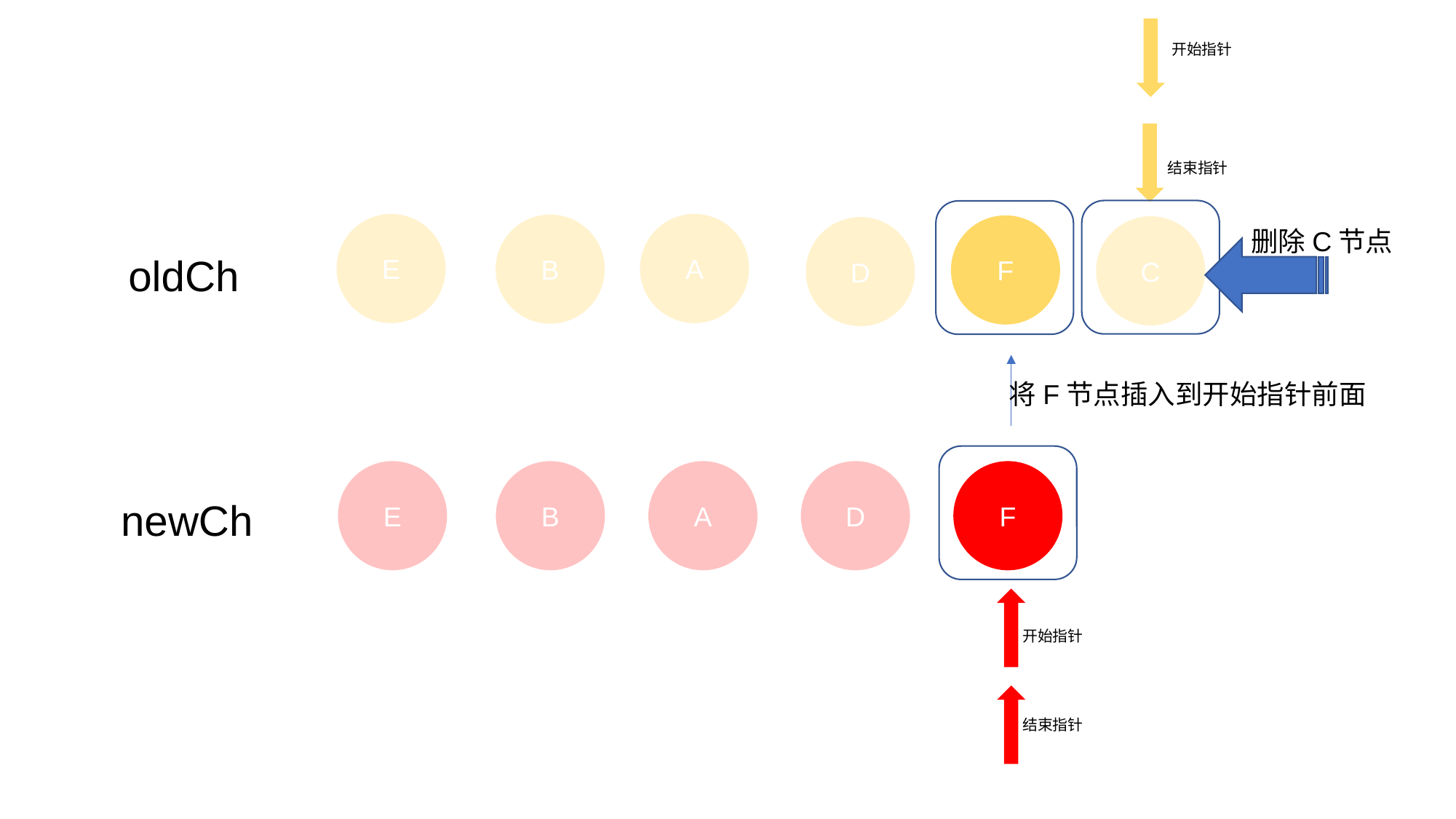

开始指针

结束指针

E
A
B
F
C
D
删除C节点

oldCh
将F节点插入到开始指针前面

E
B
A
D
F
newCh

开始指针

结束指针